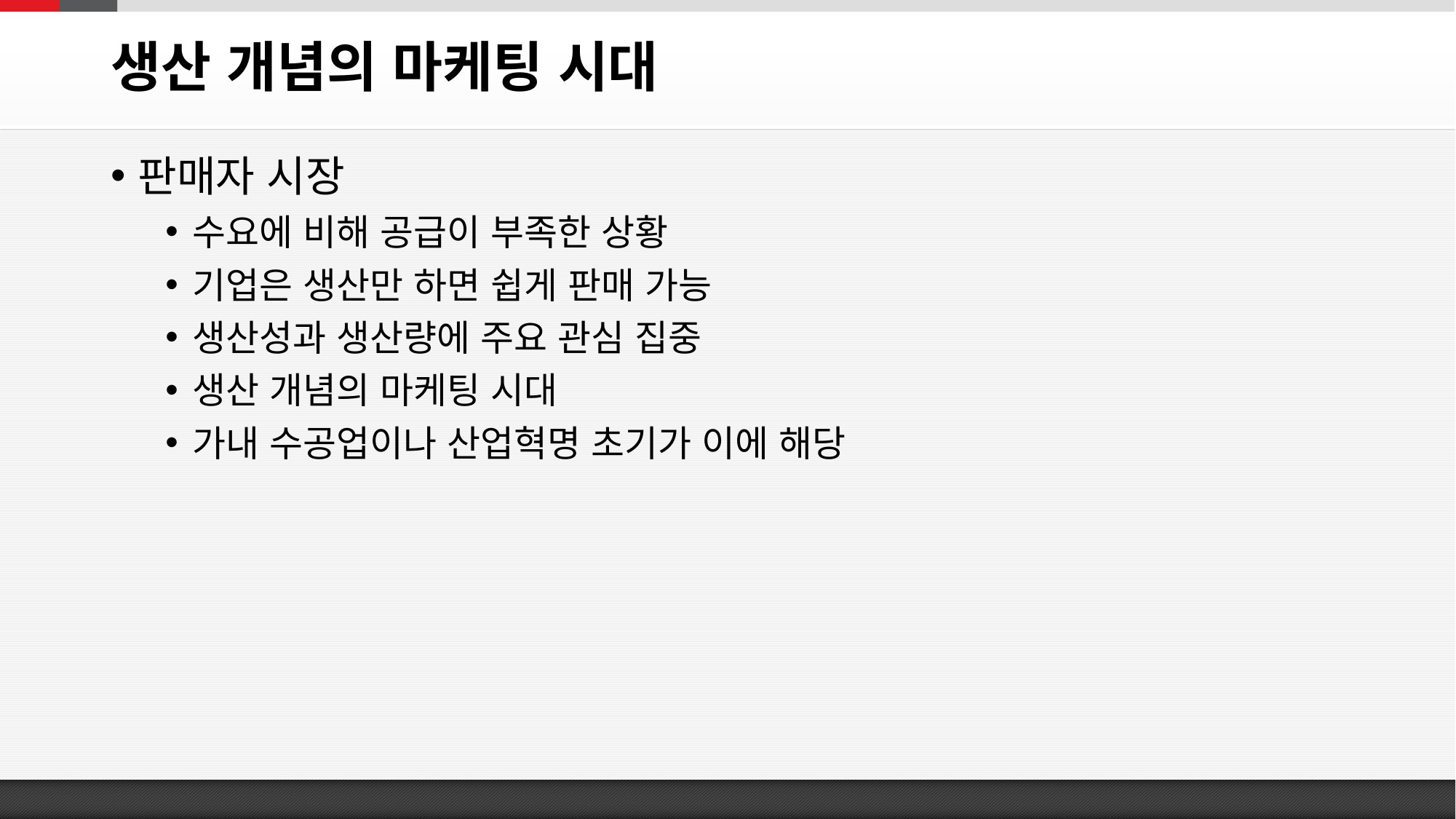

# 생산 개념의 마케팅 시대
판매자 시장
수요에 비해 공급이 부족한 상황
기업은 생산만 하면 쉽게 판매 가능
생산성과 생산량에 주요 관심 집중
생산 개념의 마케팅 시대
가내 수공업이나 산업혁명 초기가 이에 해당